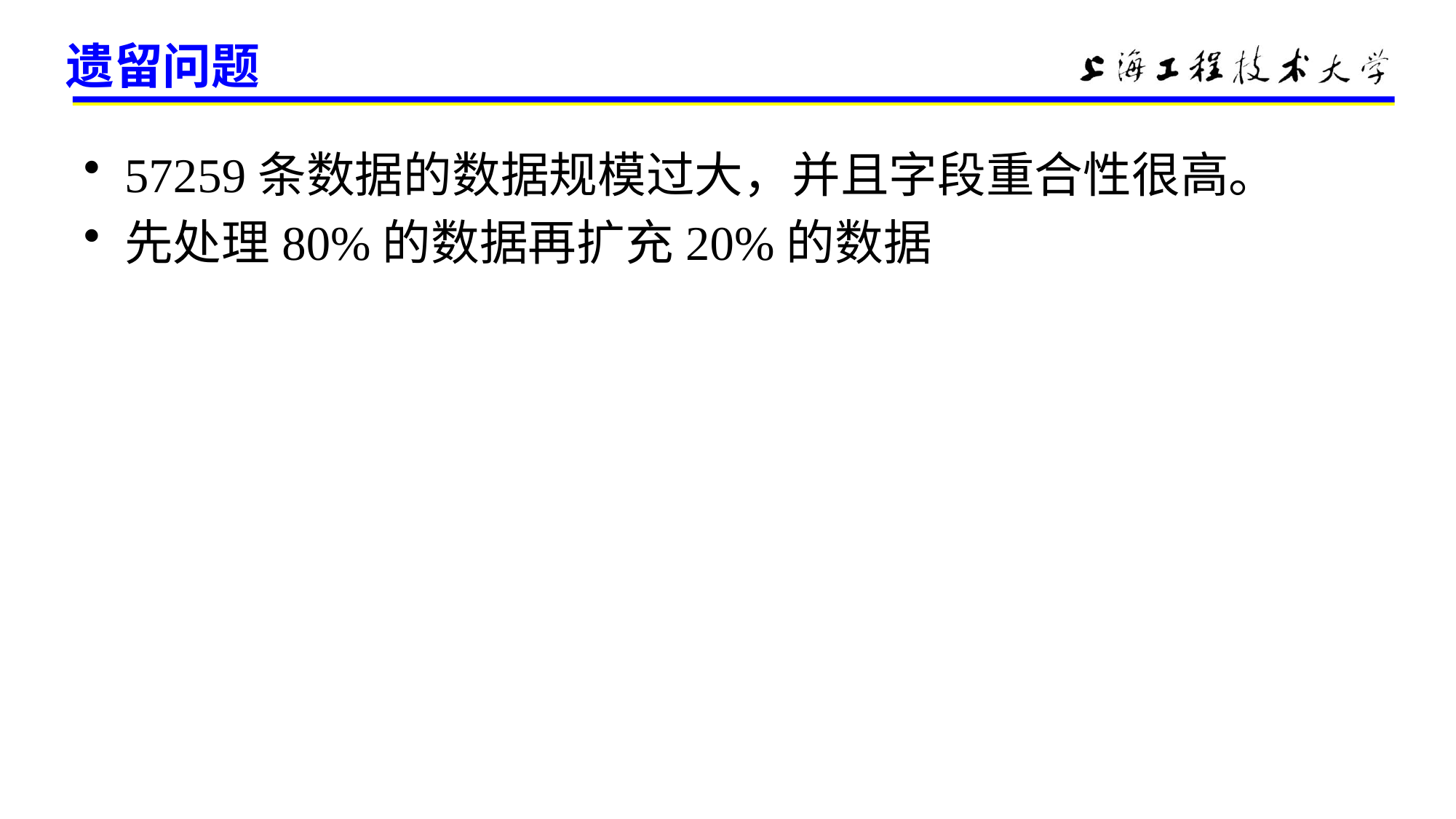

# 遗留问题
57259条数据的数据规模过大，并且字段重合性很高。
先处理80%的数据再扩充20%的数据